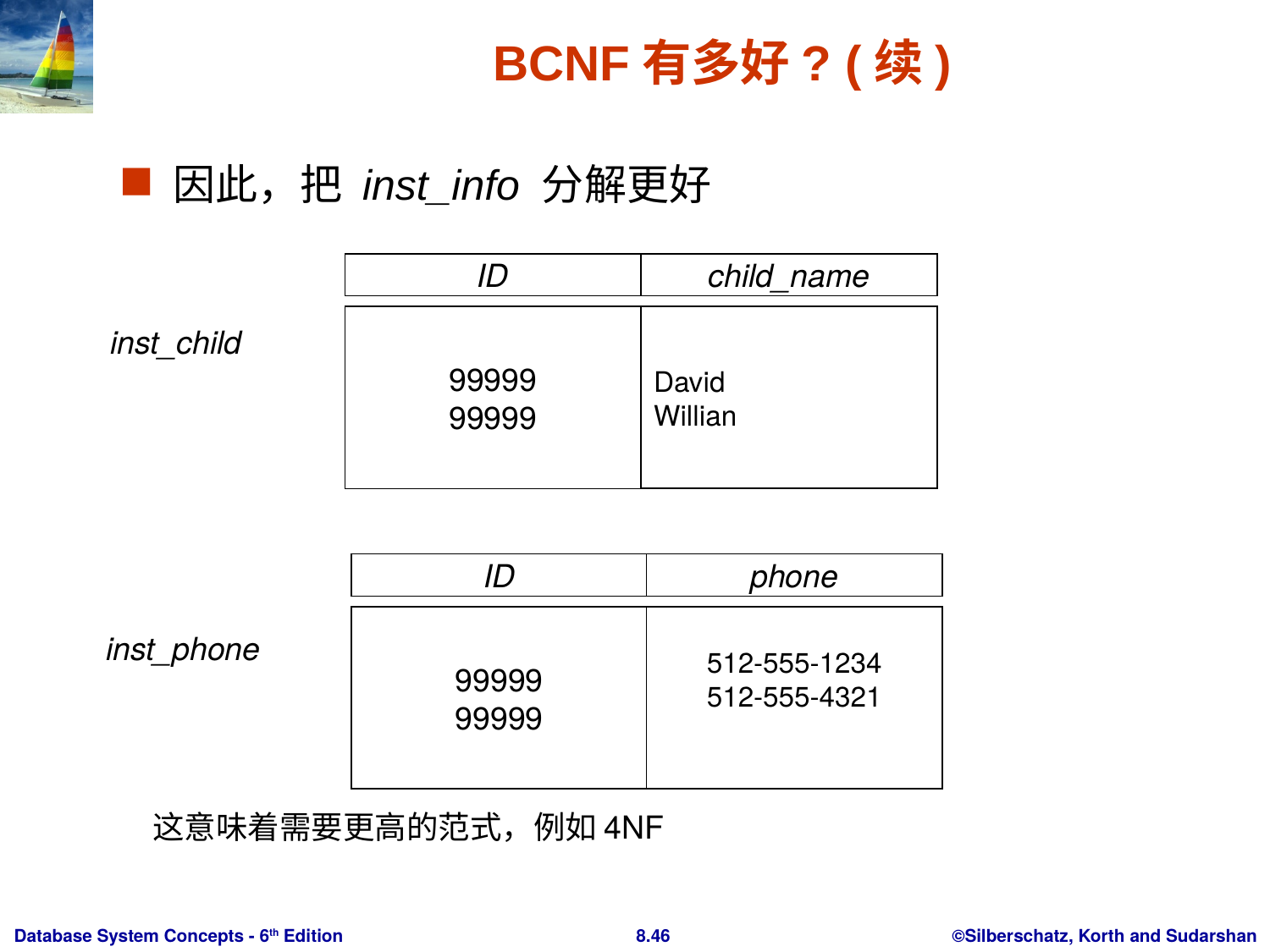

# BCNF有多好? (续)
因此，把 inst_info 分解更好
ID
child_name
99999
99999
David
Willian
inst_child
ID
phone
99999
99999
512-555-1234
512-555-4321

inst_phone
这意味着需要更高的范式，例如4NF